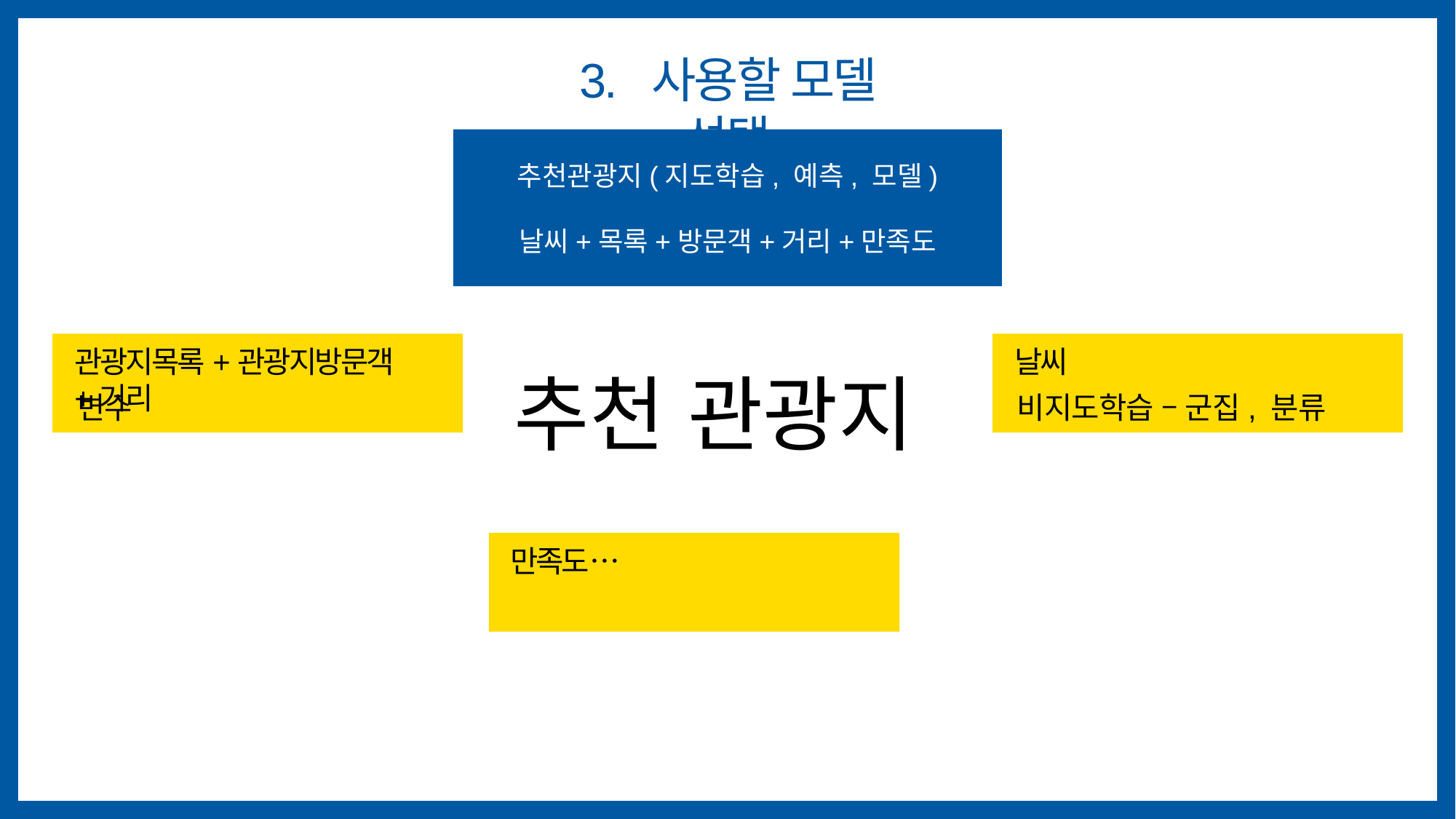

3.  사용할 모델 선택

추천관광지(지도학습, 예측, 모델)

날씨+목록+방문객+거리+만족도

관광지목록+관광지방문객+거리
변수
날씨
비지도학습 – 군집, 분류
추천 관광지

만족도…